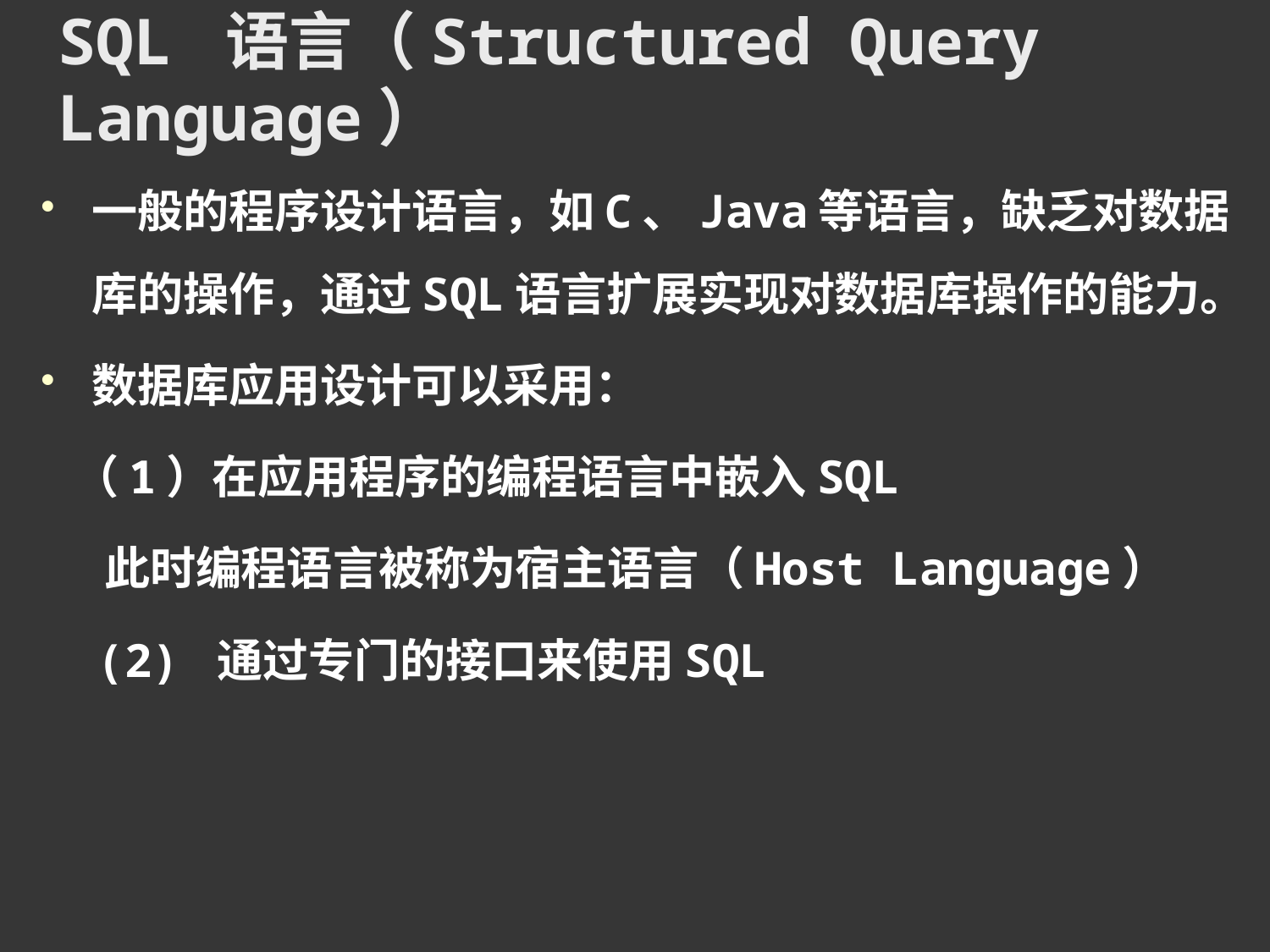

# SQL 语言（Structured Query Language）
一般的程序设计语言，如C、Java等语言，缺乏对数据库的操作，通过SQL语言扩展实现对数据库操作的能力。
数据库应用设计可以采用：
  （1）在应用程序的编程语言中嵌入SQL
     此时编程语言被称为宿主语言（Host Language）
  (2) 通过专门的接口来使用SQL